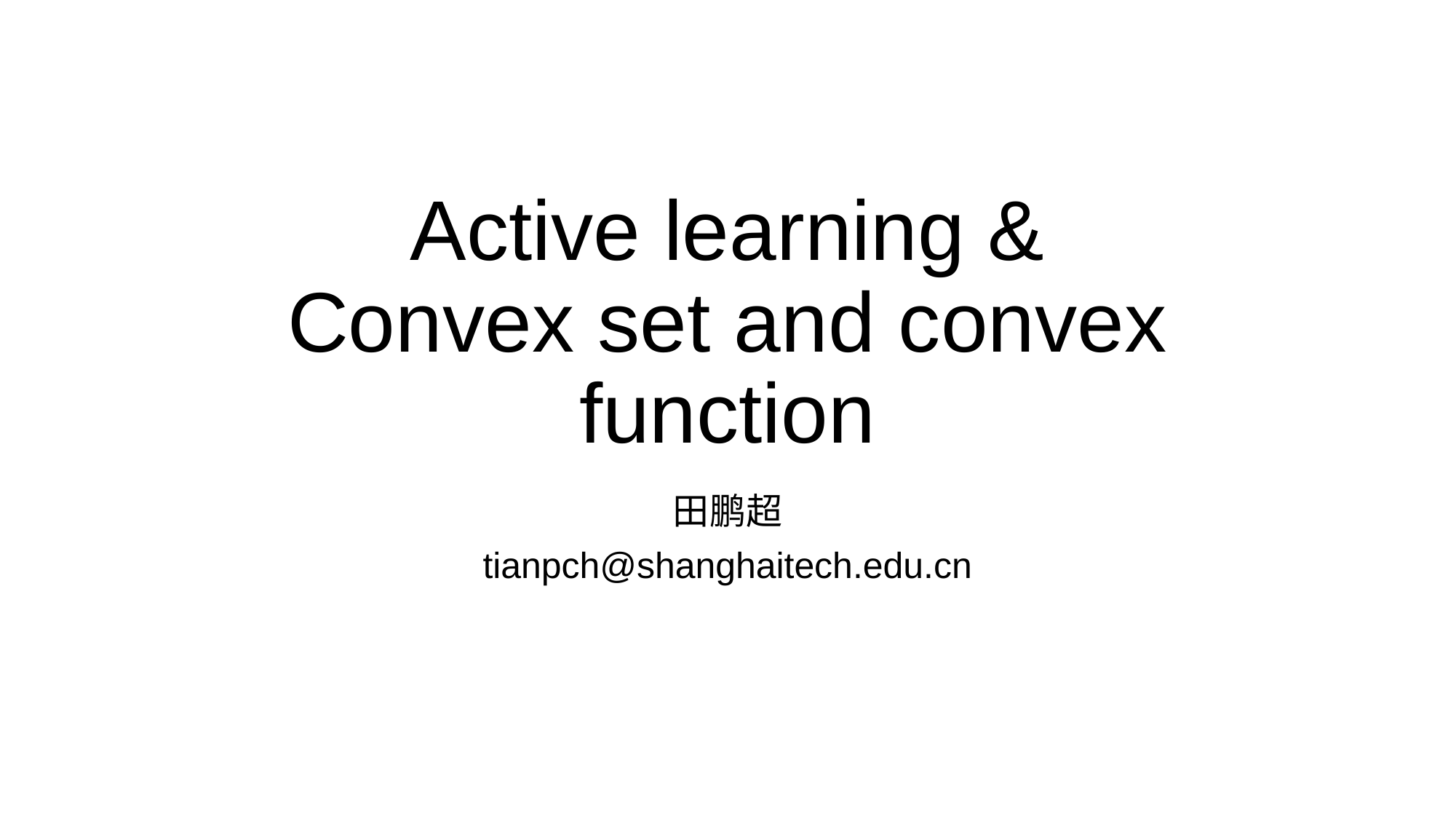

# Active learning & Convex set and convex function
田鹏超
tianpch@shanghaitech.edu.cn